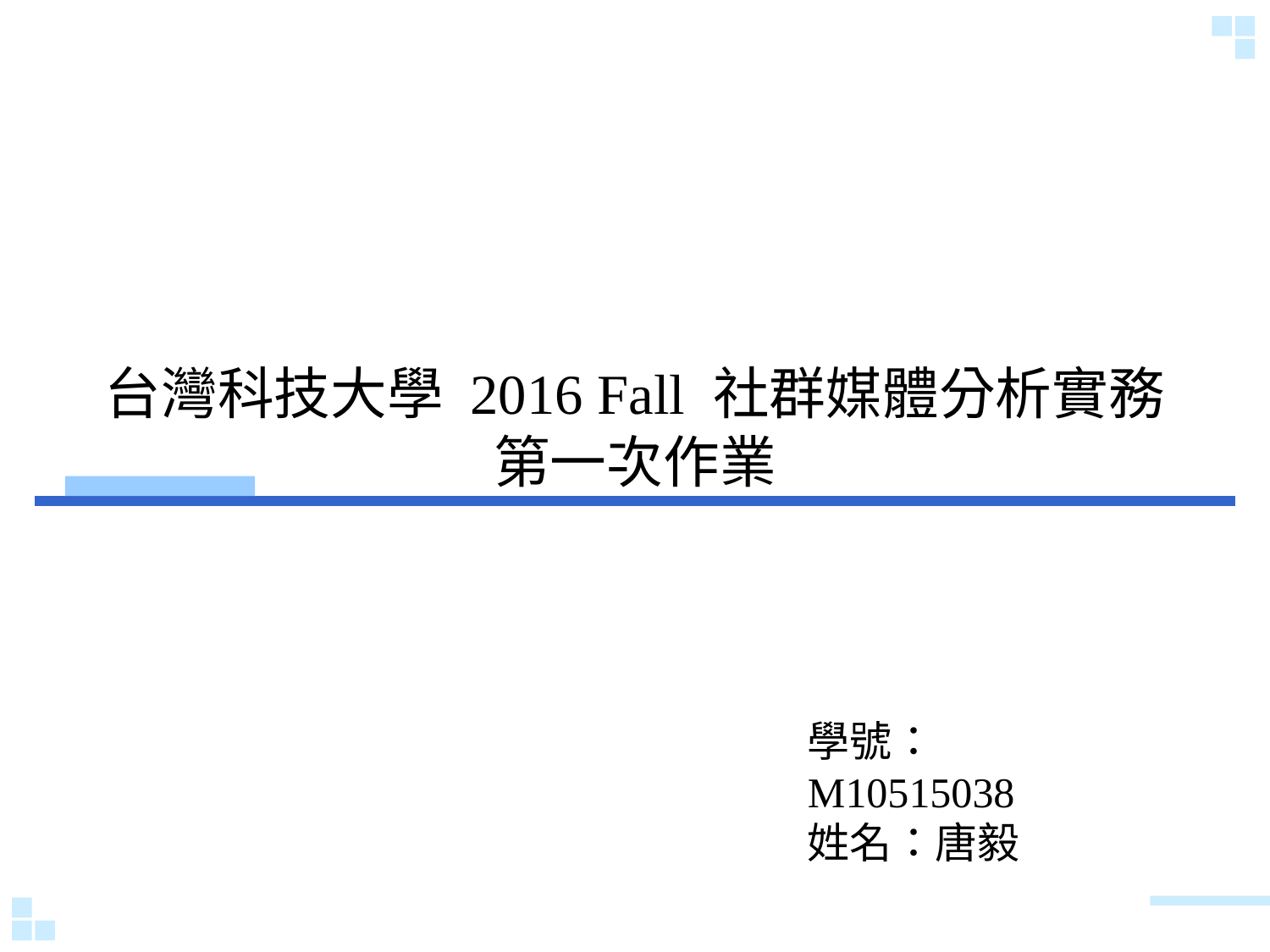

台灣科技大學 2016 Fall 社群媒體分析實務
第一次作業
學號：M10515038
姓名：唐毅